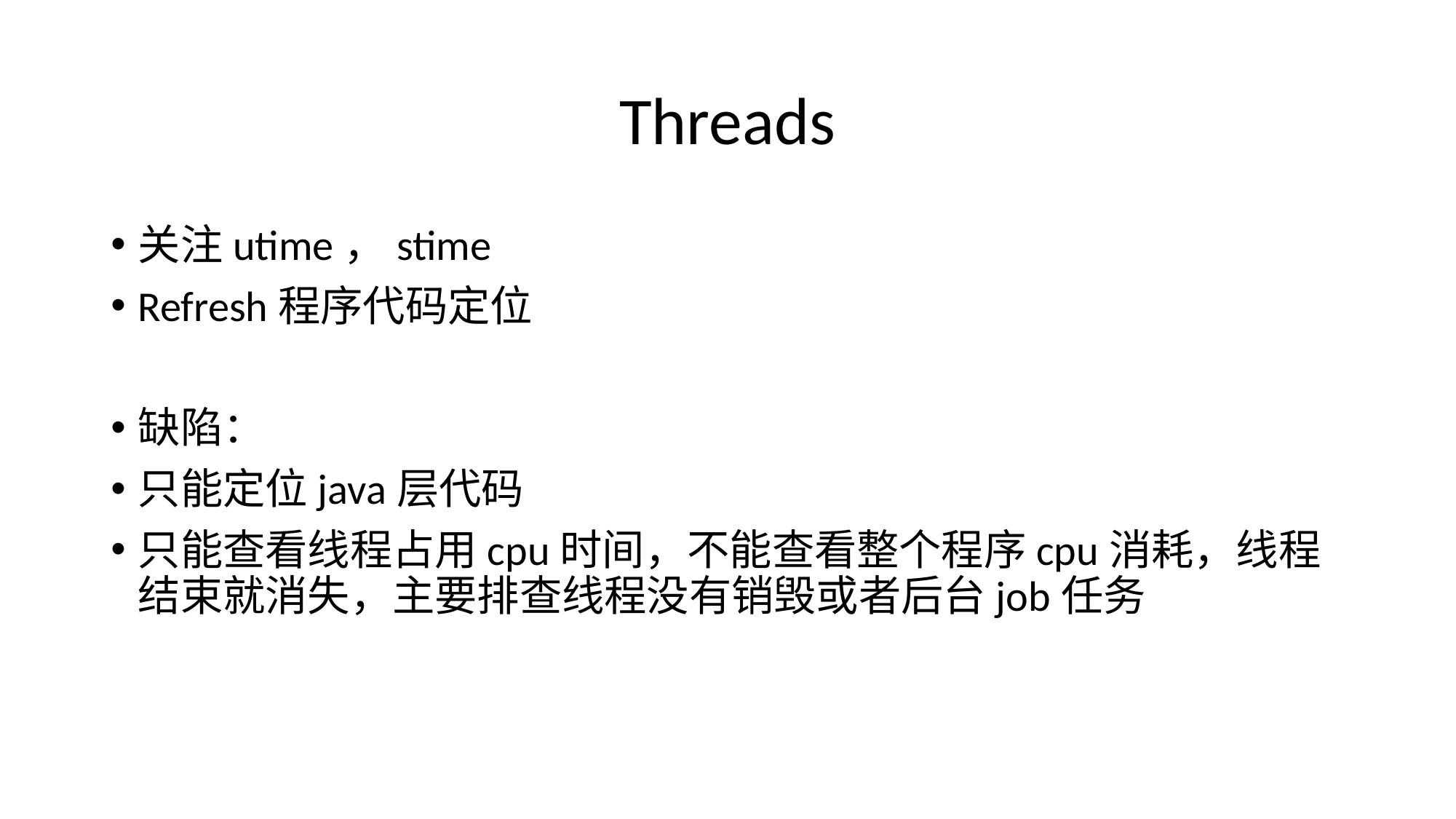

# Threads
关注utime，stime
Refresh程序代码定位

缺陷：
只能定位java层代码
只能查看线程占用cpu时间，不能查看整个程序cpu消耗，线程结束就消失，主要排查线程没有销毁或者后台job任务